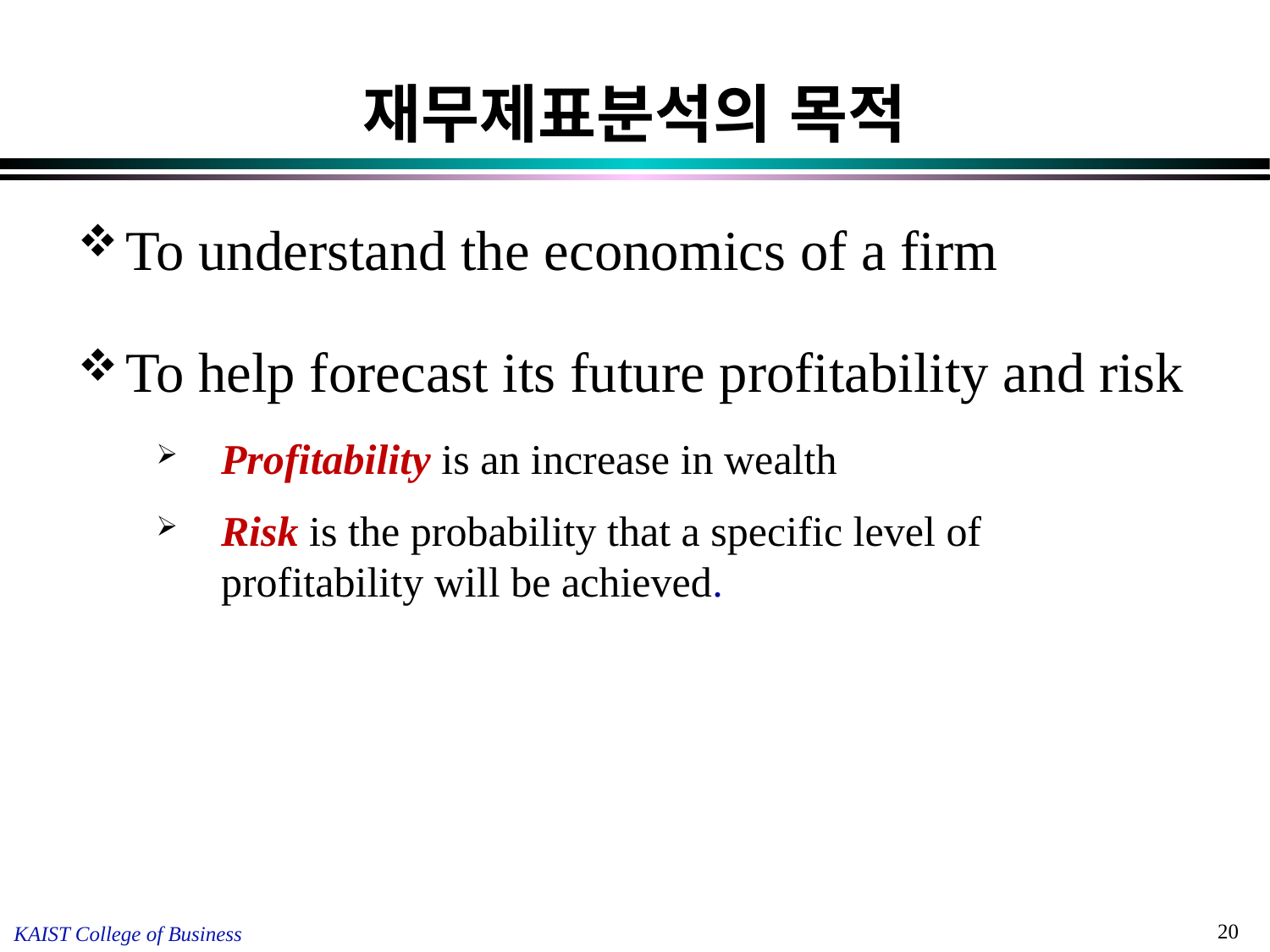

# 재무제표분석의 목적
To understand the economics of a firm
To help forecast its future profitability and risk
Profitability is an increase in wealth
Risk is the probability that a specific level of  profitability will be achieved.